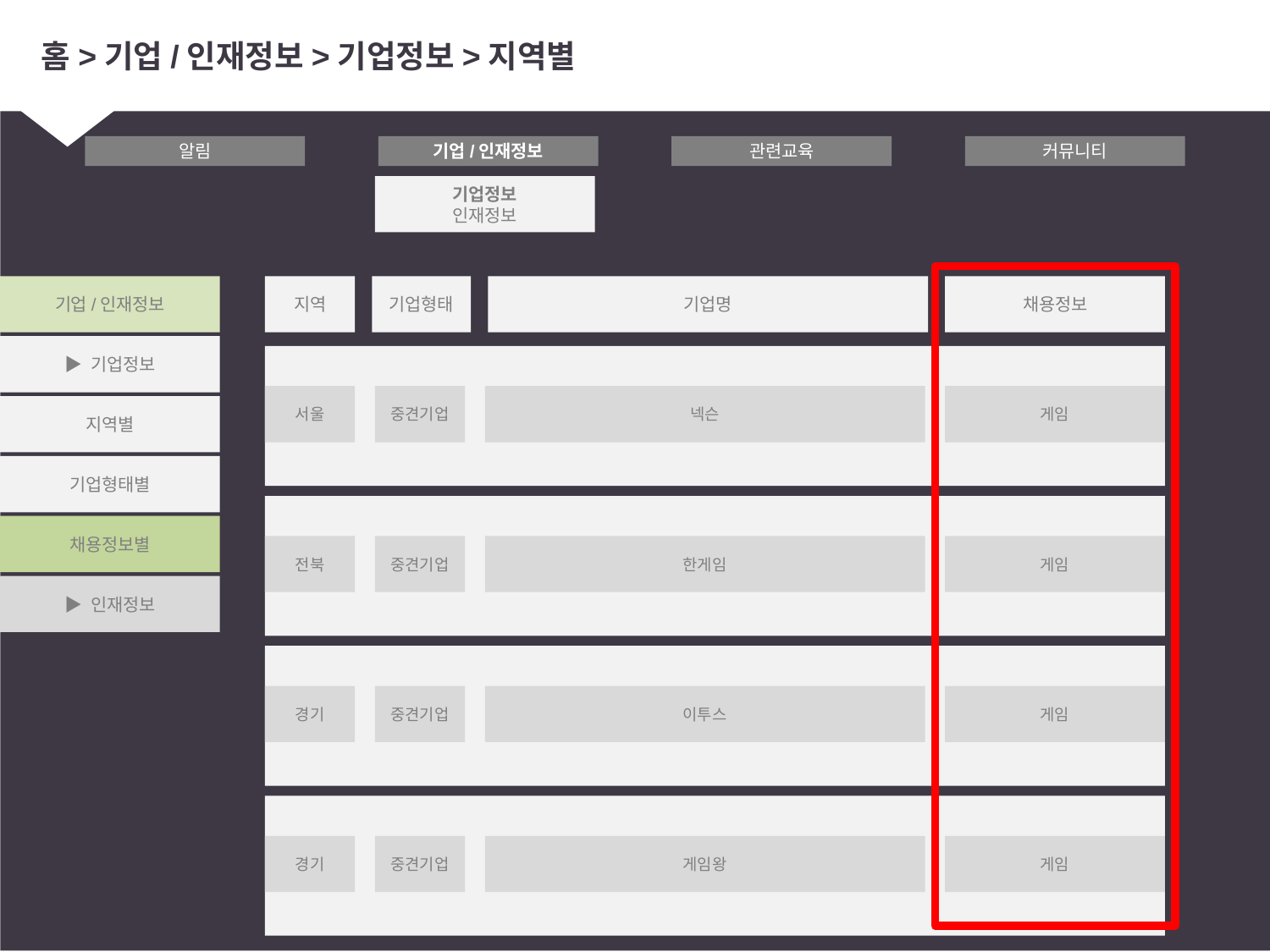

# 홈>기업/인재정보>기업정보>지역별
알림
기업/인재정보
관련교육
커뮤니티
기업정보
인재정보

기업/인재정보
지역
기업형태
기업명
채용정보
▶ 기업정보

서울
중견기업
넥슨
게임
지역별
기업형태별

채용정보별
전북
중견기업
한게임
게임
▶ 인재정보

경기
중견기업
이투스
게임

경기
중견기업
게임왕
게임